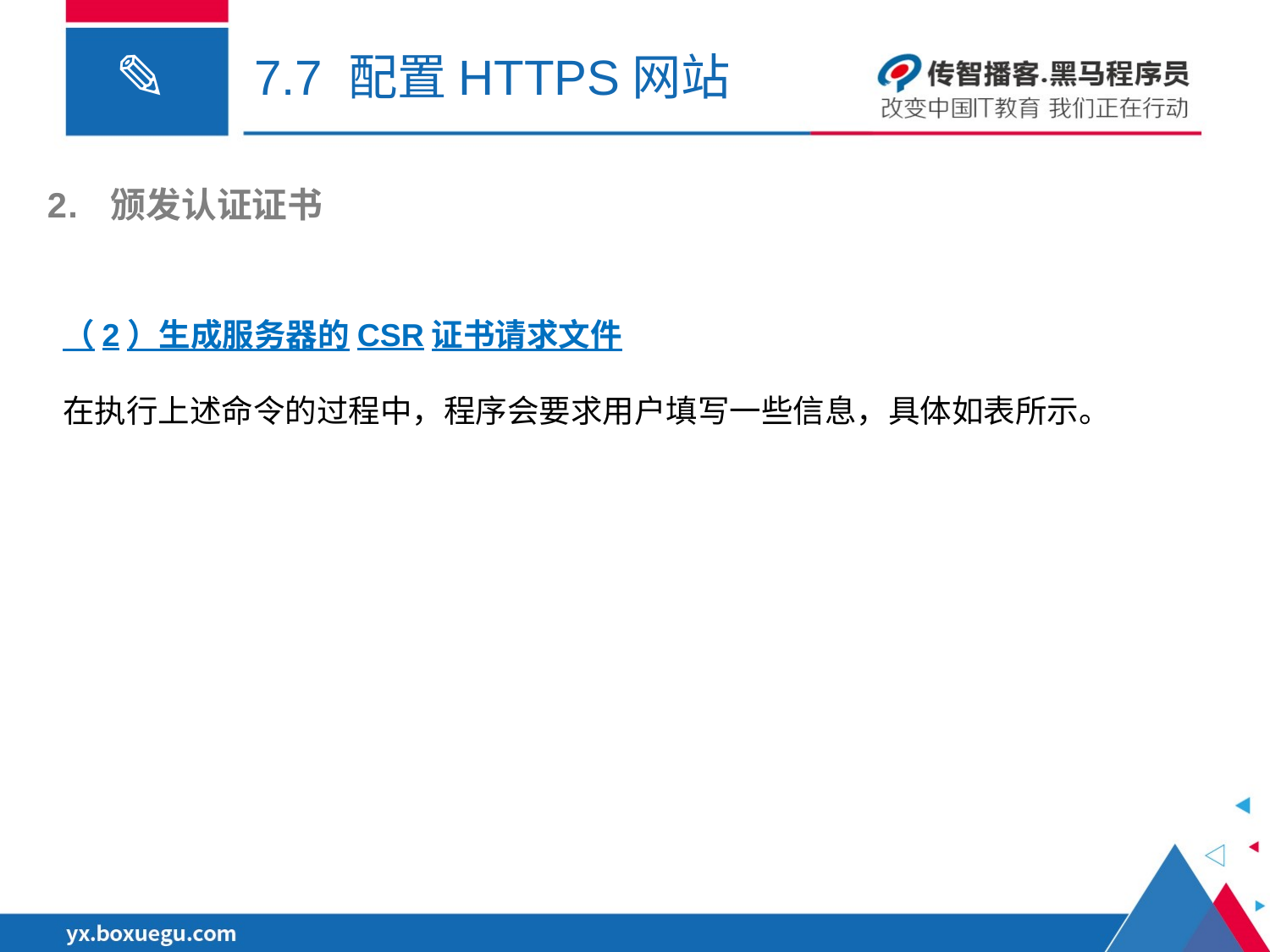

# 7.7 配置HTTPS网站
颁发认证证书
（2）生成服务器的CSR证书请求文件
在执行上述命令的过程中，程序会要求用户填写一些信息，具体如表所示。